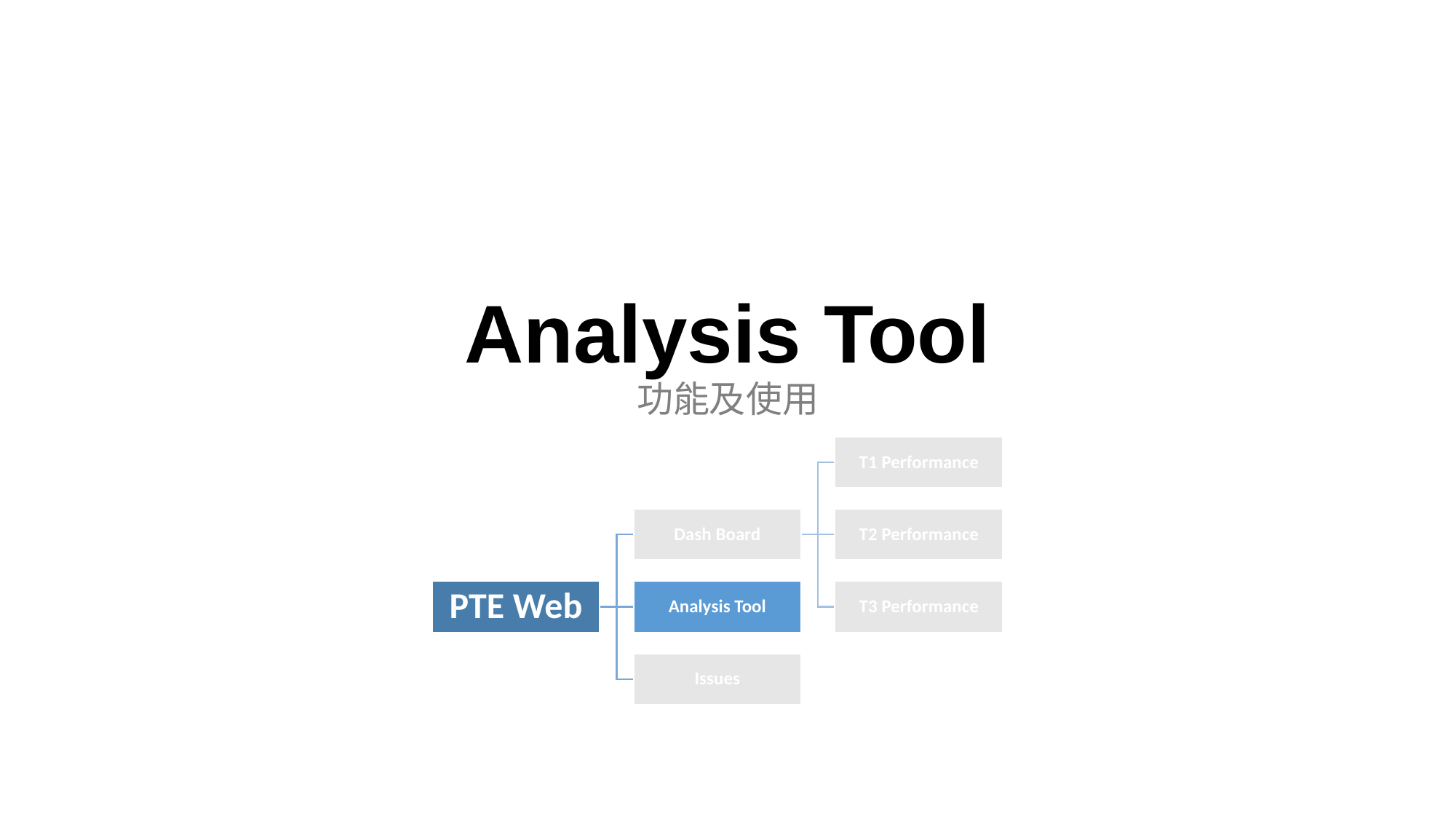

# Analysis Tool 功能及使用
PTE Web
Dash Board
T1 Performance
T2 Performance
T3 Performance
Analysis Tool
Issues